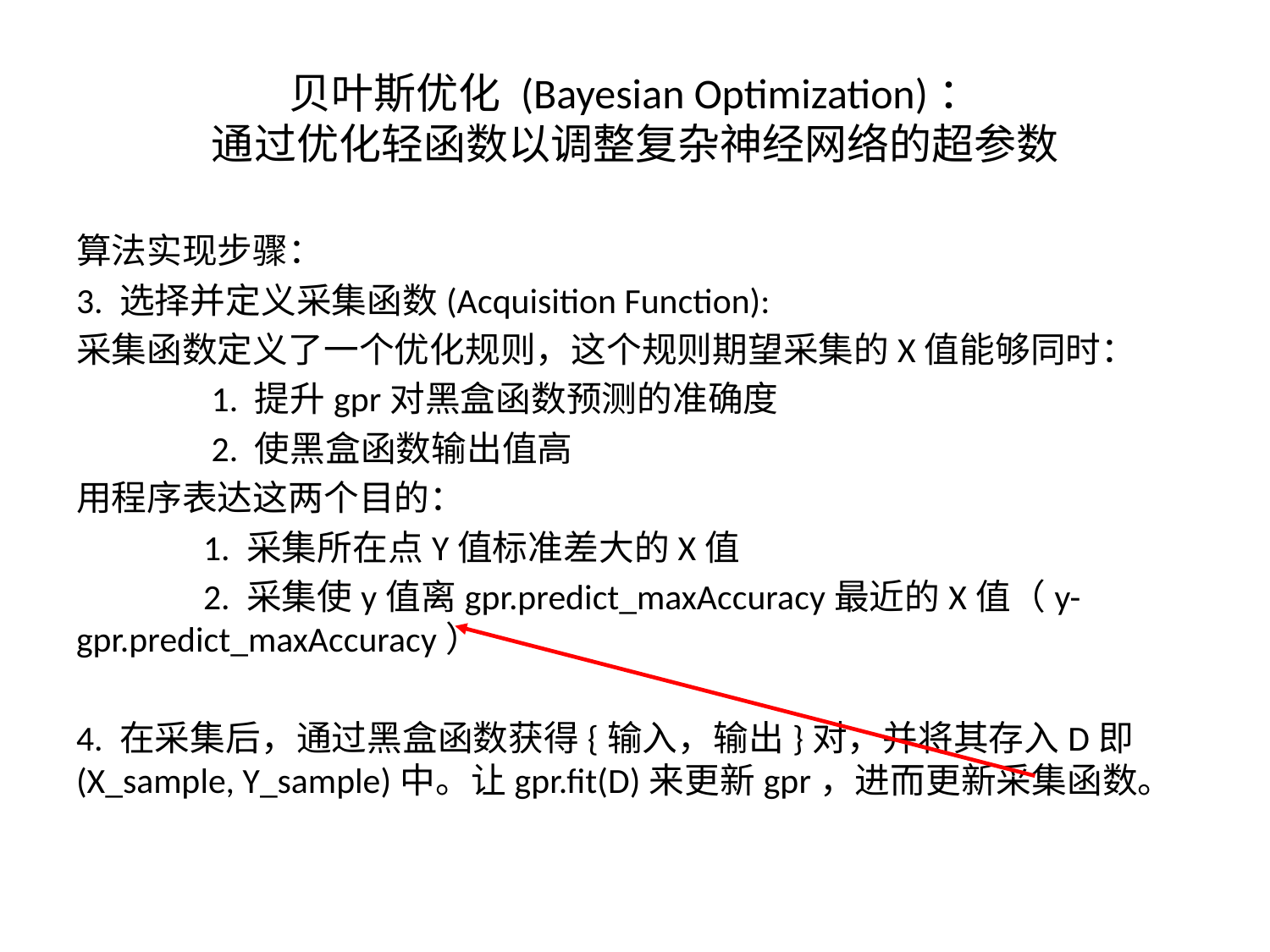

# 贝叶斯优化 (Bayesian Optimization)： 通过优化轻函数以调整复杂神经网络的超参数
算法实现步骤：
3. 选择并定义采集函数(Acquisition Function):
采集函数定义了一个优化规则，这个规则期望采集的X值能够同时：
	 1. 提升gpr对黑盒函数预测的准确度
	 2. 使黑盒函数输出值高
用程序表达这两个目的：
	1. 采集所在点Y值标准差大的X值
	2. 采集使y值离gpr.predict_maxAccuracy最近的X值（y- gpr.predict_maxAccuracy）

4. 在采集后，通过黑盒函数获得{输入，输出}对，并将其存入D即(X_sample, Y_sample)中。让gpr.fit(D)来更新gpr，进而更新采集函数。